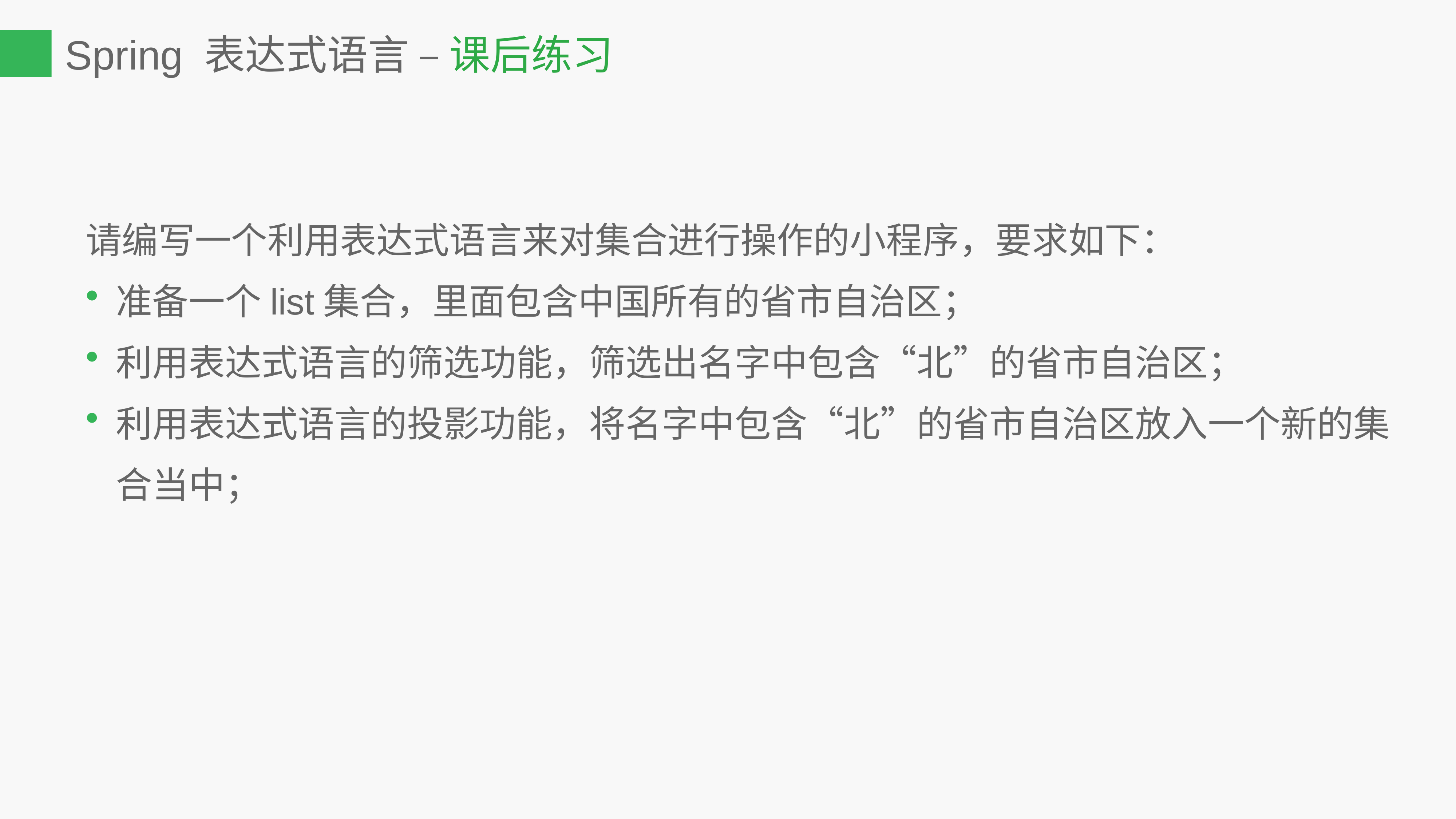

Spring 表达式语言 – 课后练习

请编写一个利用表达式语言来对集合进行操作的小程序，要求如下：
准备一个list集合，里面包含中国所有的省市自治区；
利用表达式语言的筛选功能，筛选出名字中包含“北”的省市自治区；
利用表达式语言的投影功能，将名字中包含“北”的省市自治区放入一个新的集合当中；